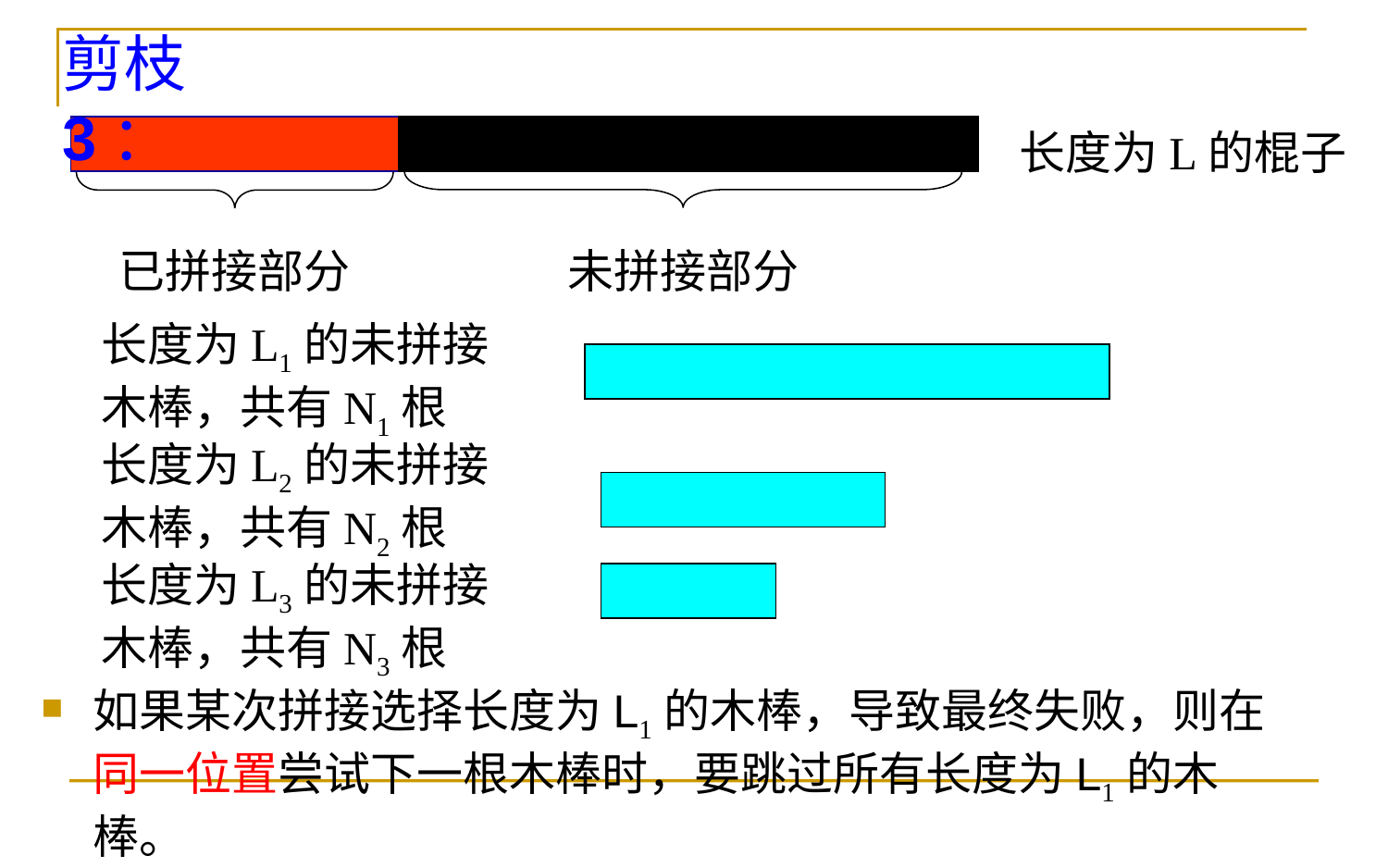

剪枝3：

长度为L的棍子
已拼接部分
未拼接部分
长度为L1的未拼接木棒，共有N1根

长度为L2的未拼接木棒，共有N2根

长度为L3的未拼接木棒，共有N3根

如果某次拼接选择长度为L1的木棒，导致最终失败，则在同一位置尝试下一根木棒时，要跳过所有长度为L1的木棒。